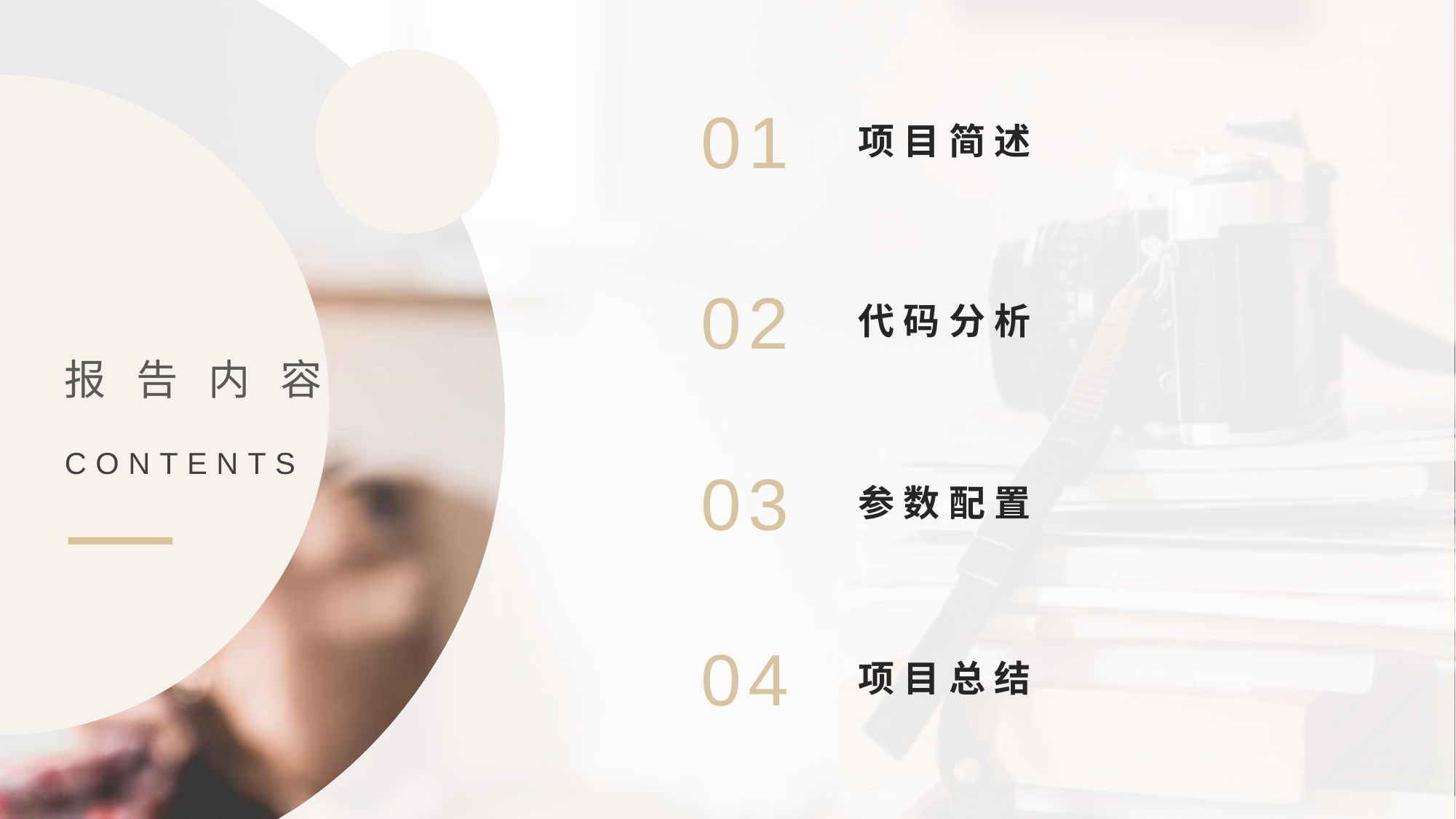

01
项目简述
02
代码分析
报告内容
CONTENTS
03
参数配置

04
项目总结